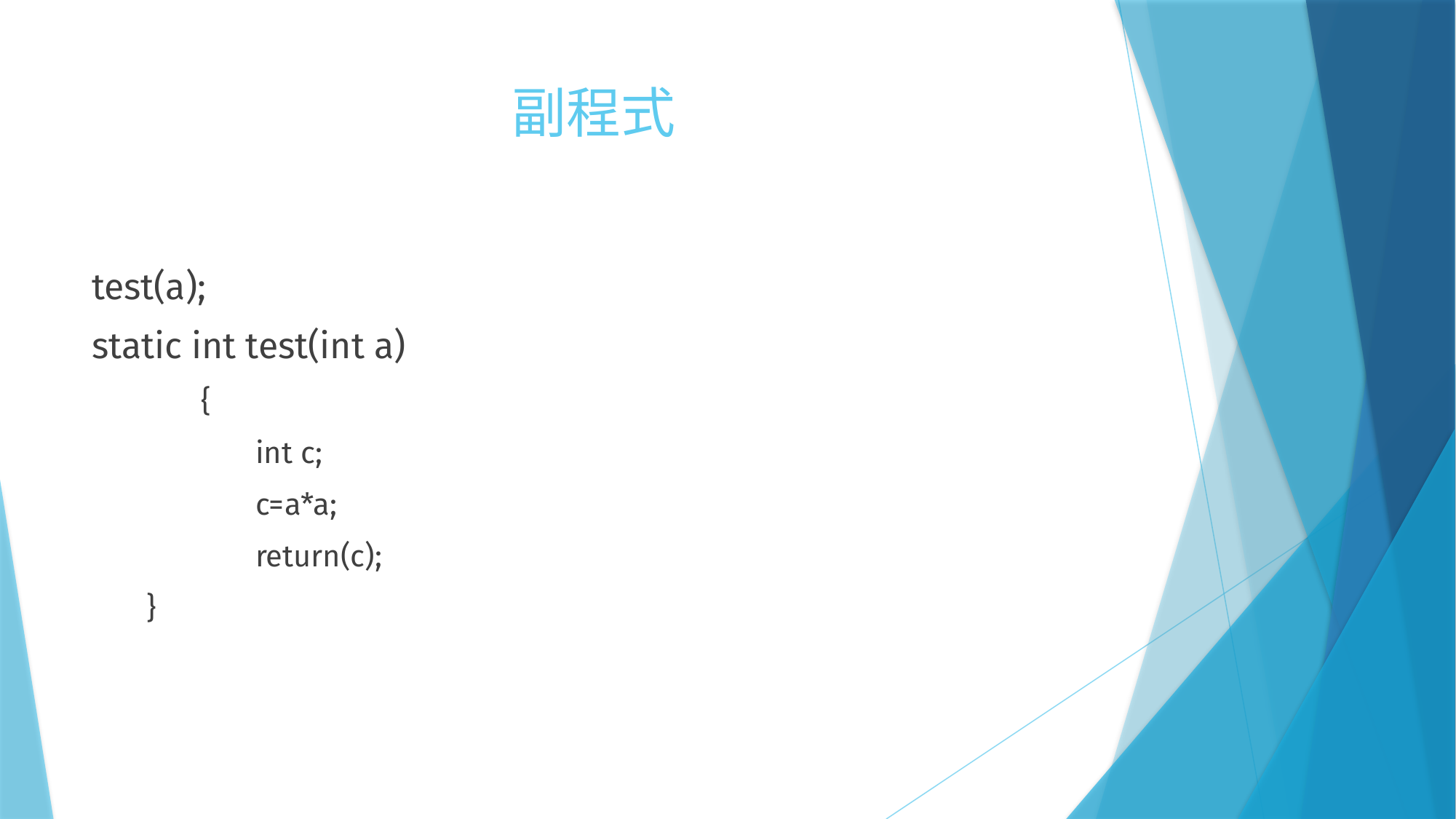

# 副程式
test(a);
static int test(int a)
	{
	int c;
	c=a*a;
	return(c);
}